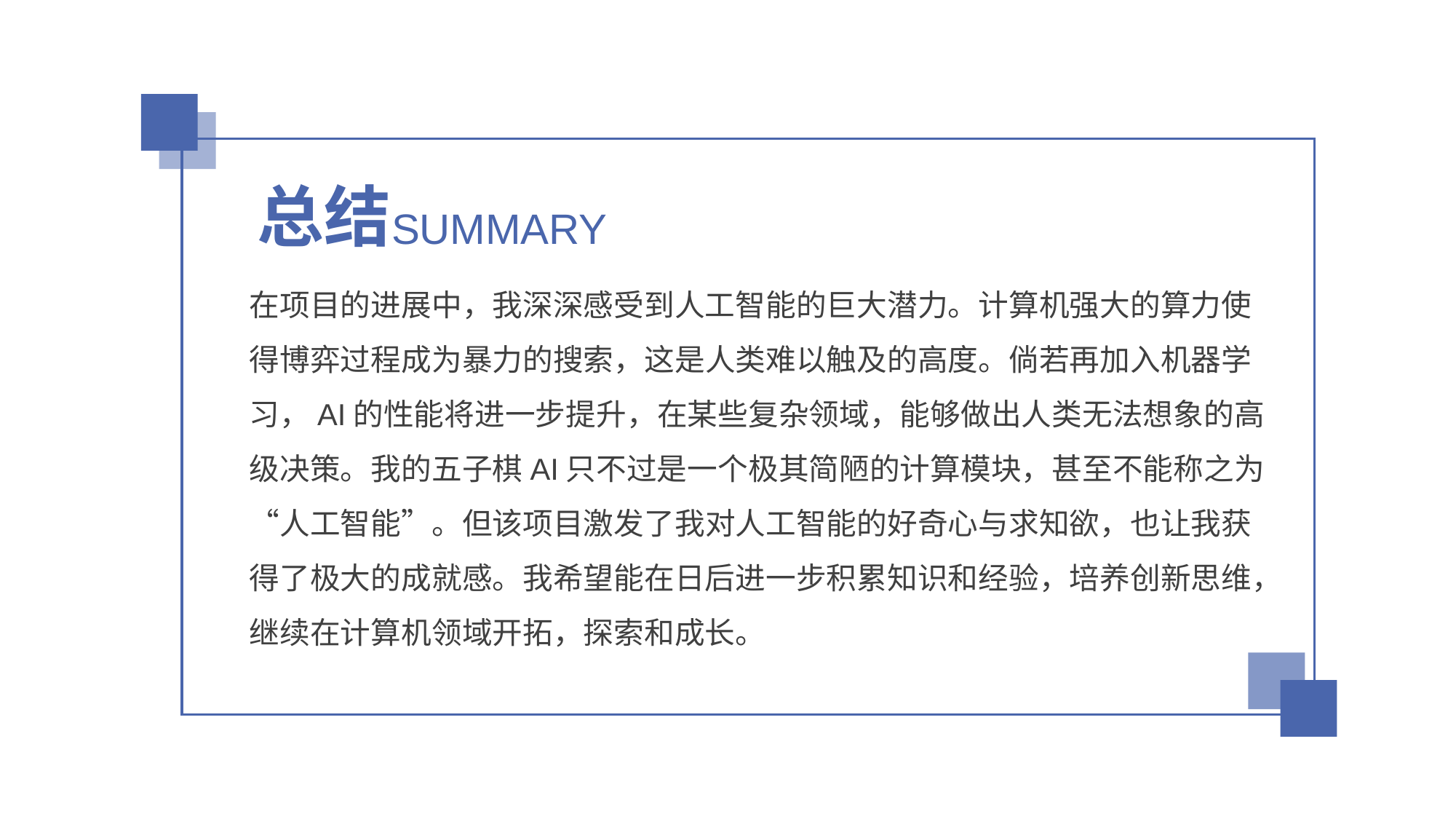

总结
SUMMARY
在项目的进展中，我深深感受到人工智能的巨大潜力。计算机强大的算力使得博弈过程成为暴力的搜索，这是人类难以触及的高度。倘若再加入机器学习，AI的性能将进一步提升，在某些复杂领域，能够做出人类无法想象的高级决策。我的五子棋AI只不过是一个极其简陋的计算模块，甚至不能称之为“人工智能”。但该项目激发了我对人工智能的好奇心与求知欲，也让我获得了极大的成就感。我希望能在日后进一步积累知识和经验，培养创新思维，继续在计算机领域开拓，探索和成长。